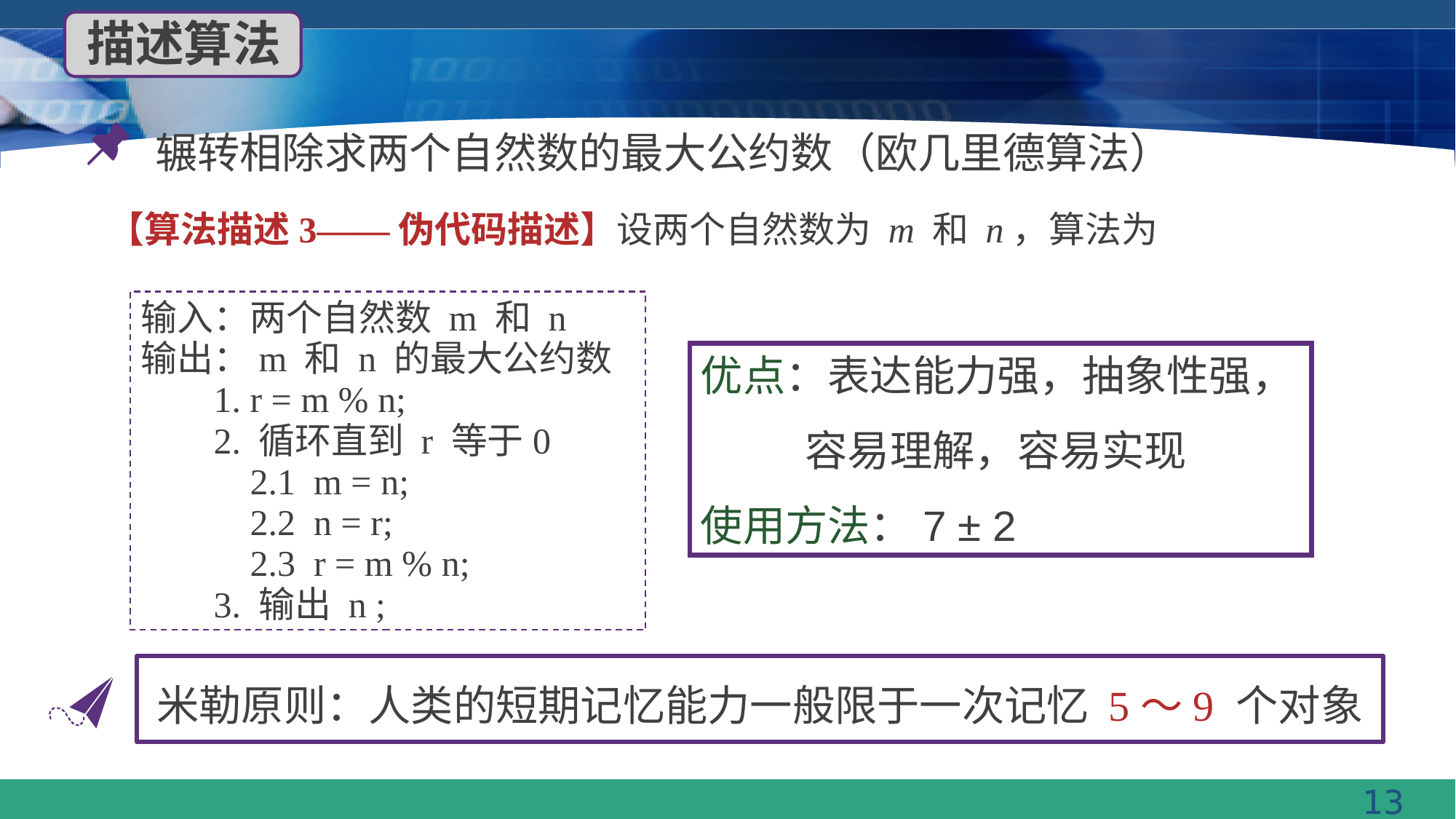

描述算法

辗转相除求两个自然数的最大公约数（欧几里德算法）

【算法描述3——伪代码描述】设两个自然数为 m 和 n，算法为
输入：两个自然数 m 和 n
输出：m 和 n 的最大公约数
        1. r = m % n;
        2. 循环直到 r 等于0
            2.1  m = n;
            2.2  n = r;
            2.3  r = m % n;
        3. 输出 n ;
优点：表达能力强，抽象性强，
          容易理解，容易实现
使用方法：7 ± 2
米勒原则：人类的短期记忆能力一般限于一次记忆 5～9 个对象